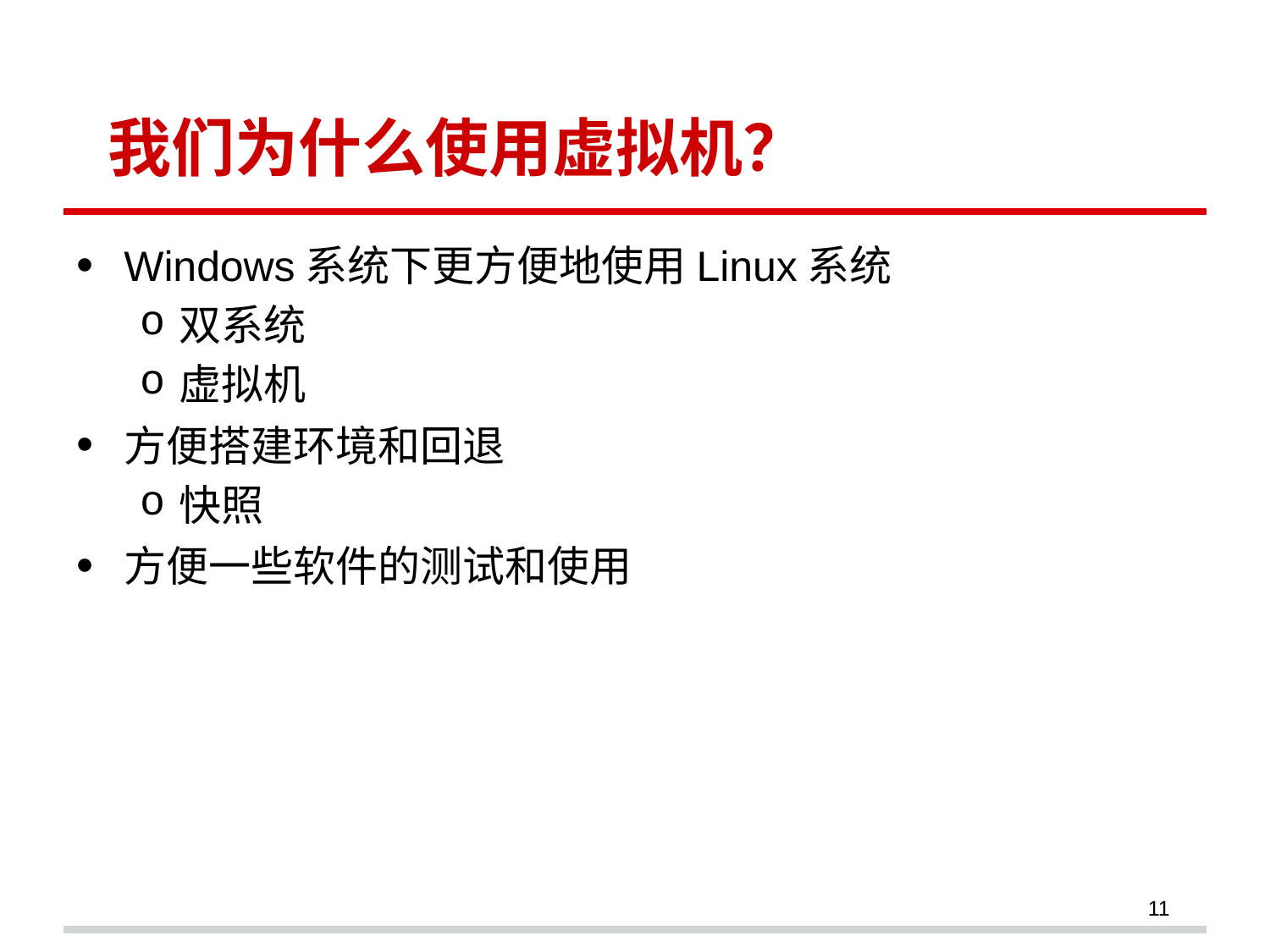

# 我们为什么使用虚拟机？
Windows系统下更方便地使用Linux系统
双系统
虚拟机
方便搭建环境和回退
快照
方便一些软件的测试和使用

11